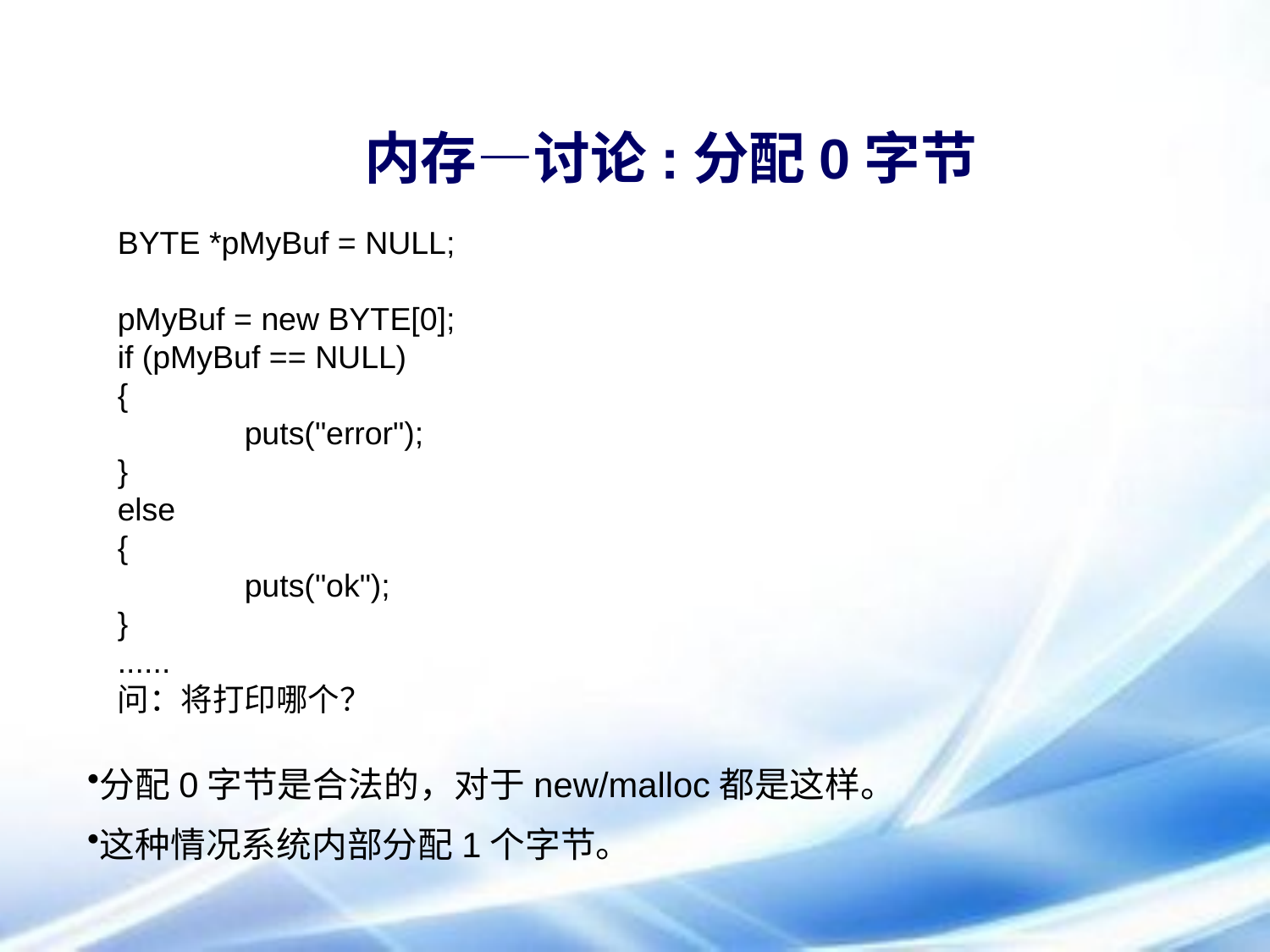

# 内存—讨论:分配0字节
BYTE *pMyBuf = NULL;

pMyBuf = new BYTE[0];
if (pMyBuf == NULL)
{
	puts("error");
}
else
{
	puts("ok");
}
......
问：将打印哪个？
分配0字节是合法的，对于new/malloc都是这样。
这种情况系统内部分配1个字节。